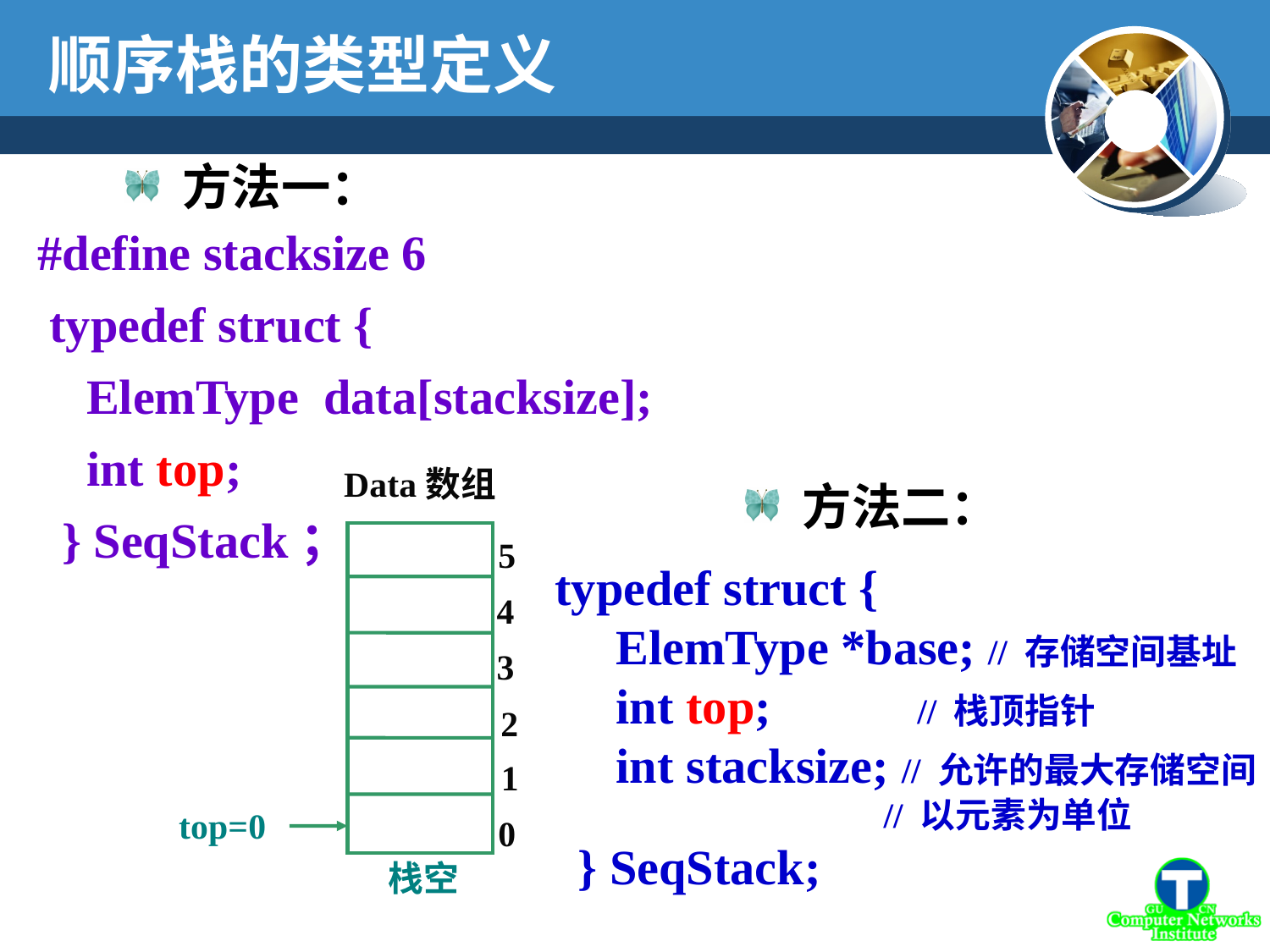

顺序栈的类型定义

 方法一：
#define stacksize 6
 typedef struct {
    ElemType  data[stacksize];
    int top;
  } SeqStack；
Data数组

 5
 4
 3
 2
  1
top=0
 0

栈空
 方法二：
typedef struct {
　ElemType *base; // 存储空间基址
　int top; 　　 // 栈顶指针
　int stacksize; // 允许的最大存储空间	                        // 以元素为单位
 } SeqStack;